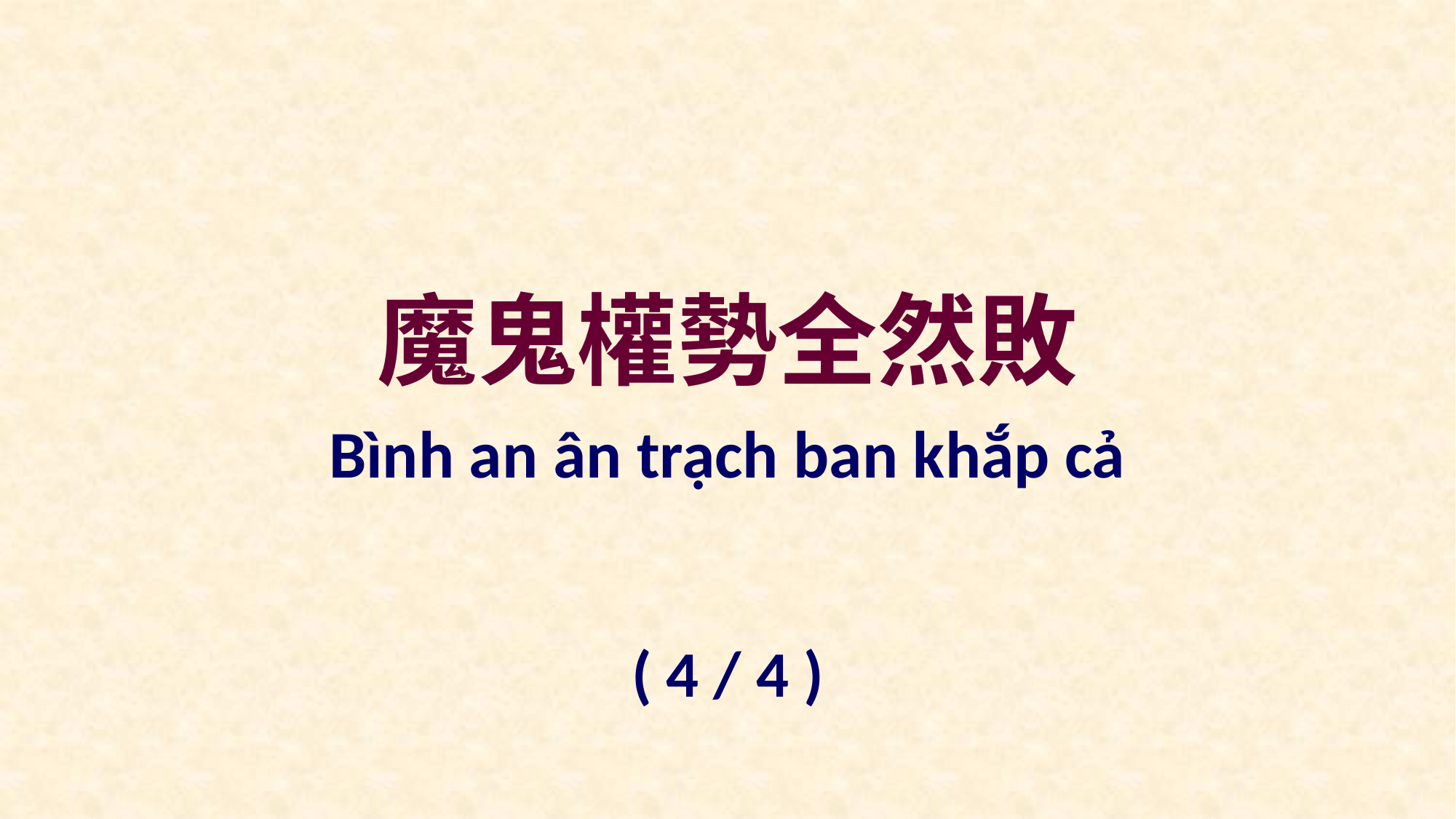

魔鬼權勢全然敗
Bình an ân trạch ban khắp cả
( 4 / 4 )